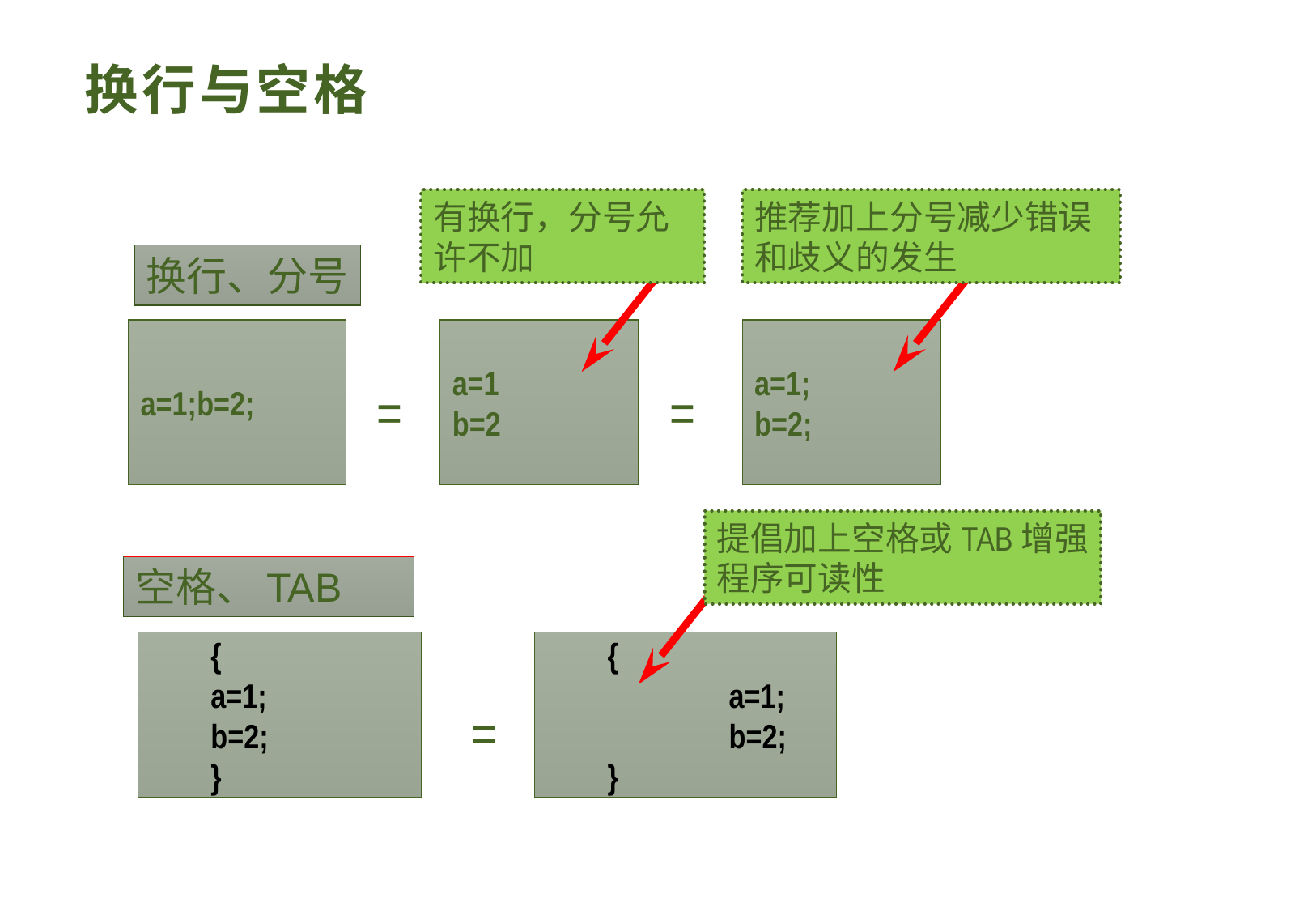

# 换行与空格

有换行，分号允许不加
推荐加上分号减少错误和歧义的发生
换行、分号

a=1;b=2;
a=1
b=2
a=1;
b=2;
=
=
提倡加上空格或TAB增强程序可读性
空格、TAB

{
a=1;
b=2;
}
{
	a=1;
	b=2;
}
=